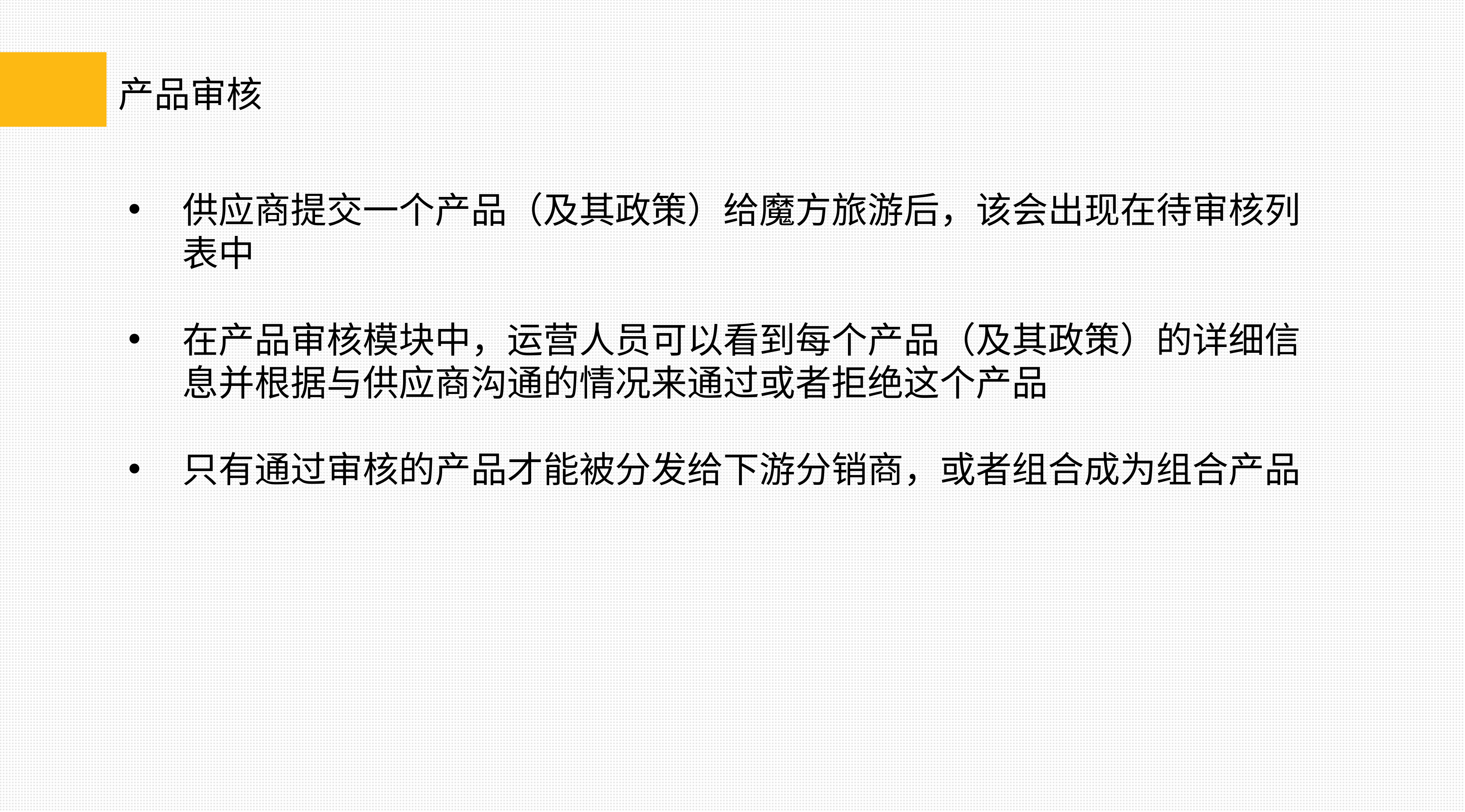

产品审核
供应商提交一个产品（及其政策）给魔方旅游后，该会出现在待审核列表中

在产品审核模块中，运营人员可以看到每个产品（及其政策）的详细信息并根据与供应商沟通的情况来通过或者拒绝这个产品

只有通过审核的产品才能被分发给下游分销商，或者组合成为组合产品